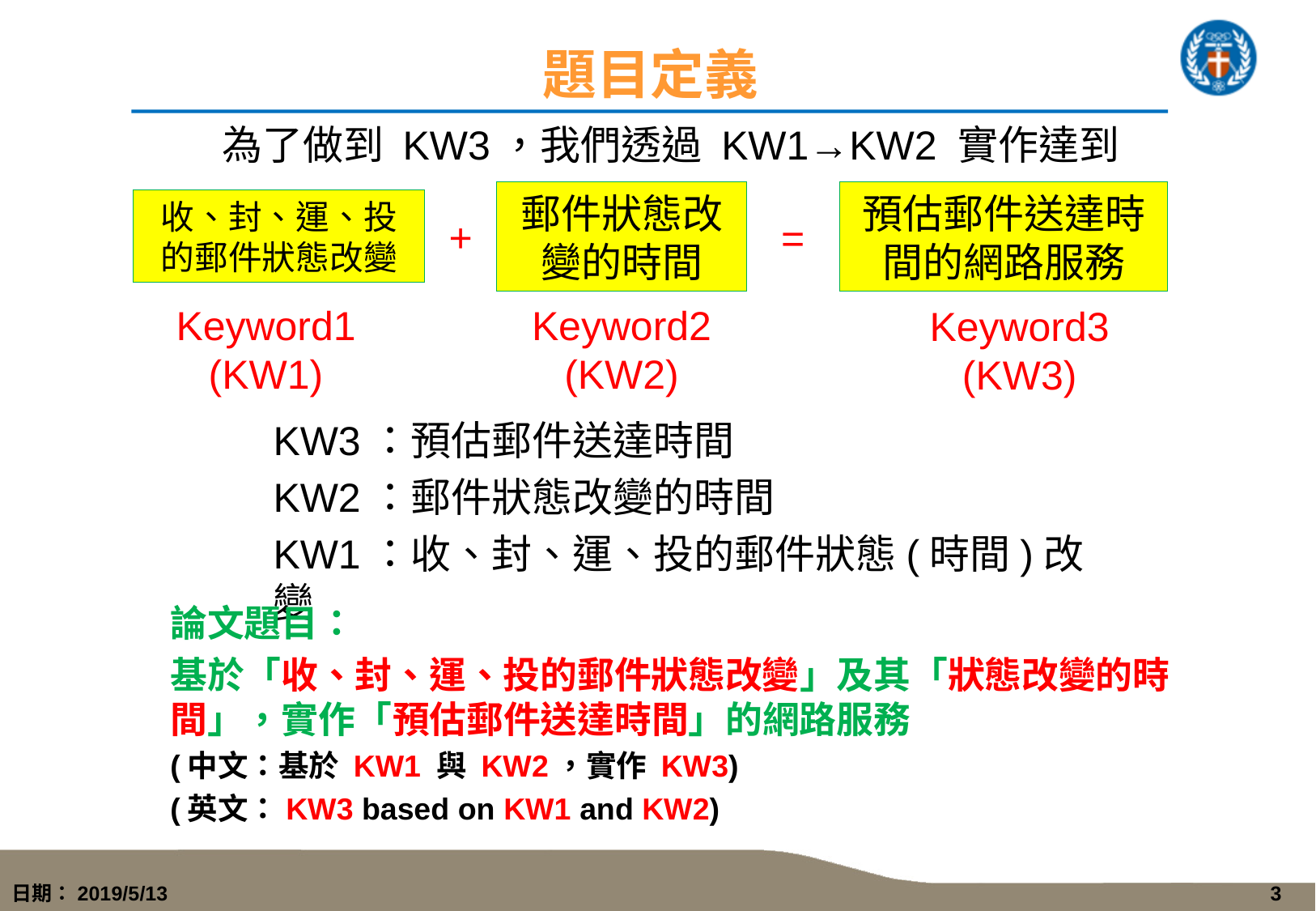

題目定義
為了做到 KW3，我們透過 KW1→KW2 實作達到
郵件狀態改變的時間
預估郵件送達時間的網路服務
收、封、運、投的郵件狀態改變
+
=
Keyword1(KW1)
Keyword2(KW2)
Keyword3(KW3)
KW3：預估郵件送達時間
KW2：郵件狀態改變的時間
KW1：收、封、運、投的郵件狀態(時間)改變
論文題目：
基於「收、封、運、投的郵件狀態改變」及其「狀態改變的時間」，實作「預估郵件送達時間」的網路服務
(中文：基於 KW1 與 KW2，實作 KW3)
(英文：KW3 based on KW1 and KW2)